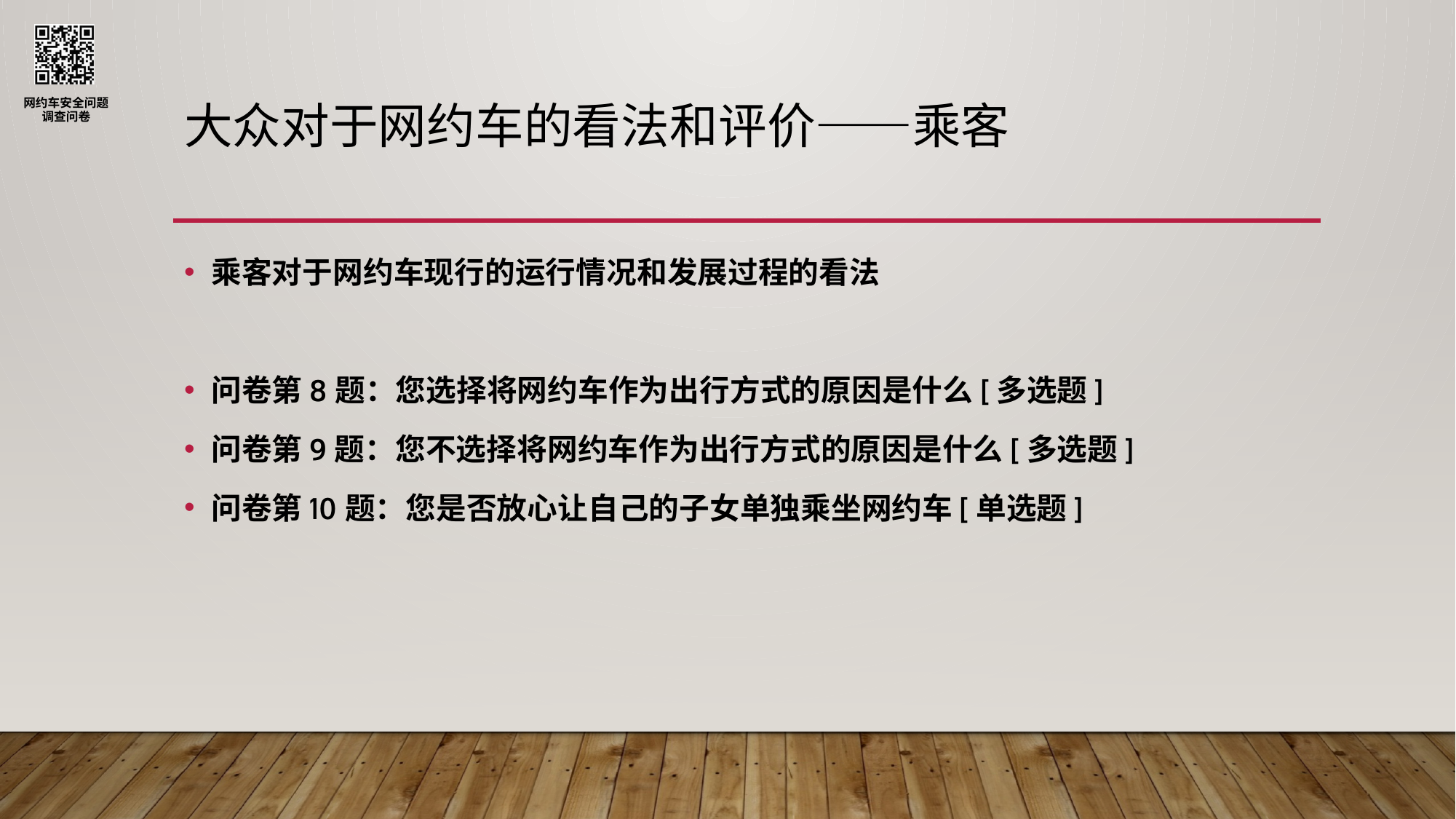

# 大众对于网约车的看法和评价——乘客
乘客对于网约车现行的运行情况和发展过程的看法

问卷第8题：您选择将网约车作为出行方式的原因是什么[多选题]
问卷第9题：您不选择将网约车作为出行方式的原因是什么[多选题]
问卷第10题：您是否放心让自己的子女单独乘坐网约车[单选题]